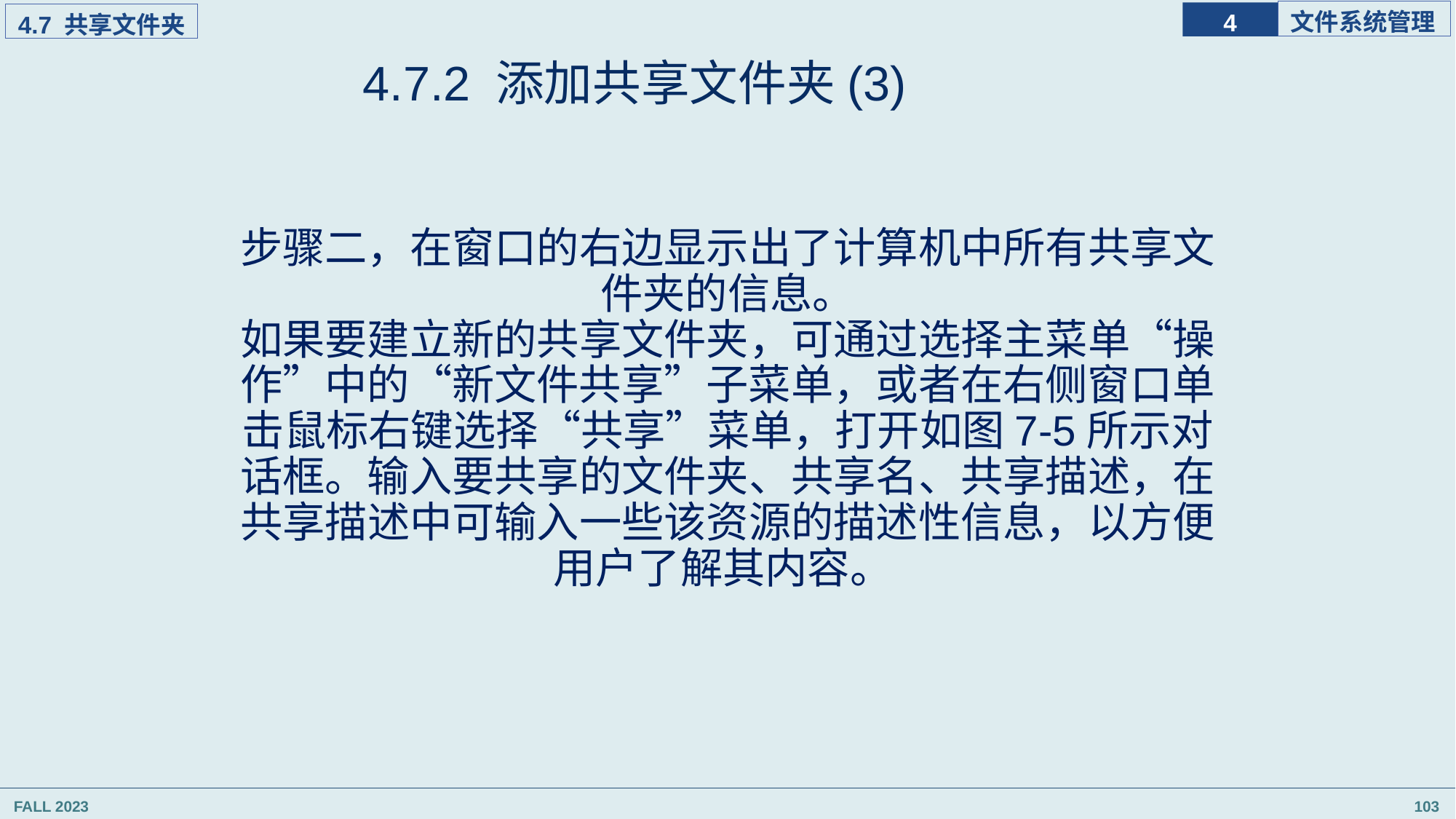

4.7.2 添加共享文件夹(3)
步骤二，在窗口的右边显示出了计算机中所有共享文件夹的信息。
如果要建立新的共享文件夹，可通过选择主菜单“操作”中的“新文件共享”子菜单，或者在右侧窗口单击鼠标右键选择“共享”菜单，打开如图7-5所示对话框。输入要共享的文件夹、共享名、共享描述，在共享描述中可输入一些该资源的描述性信息，以方便用户了解其内容。